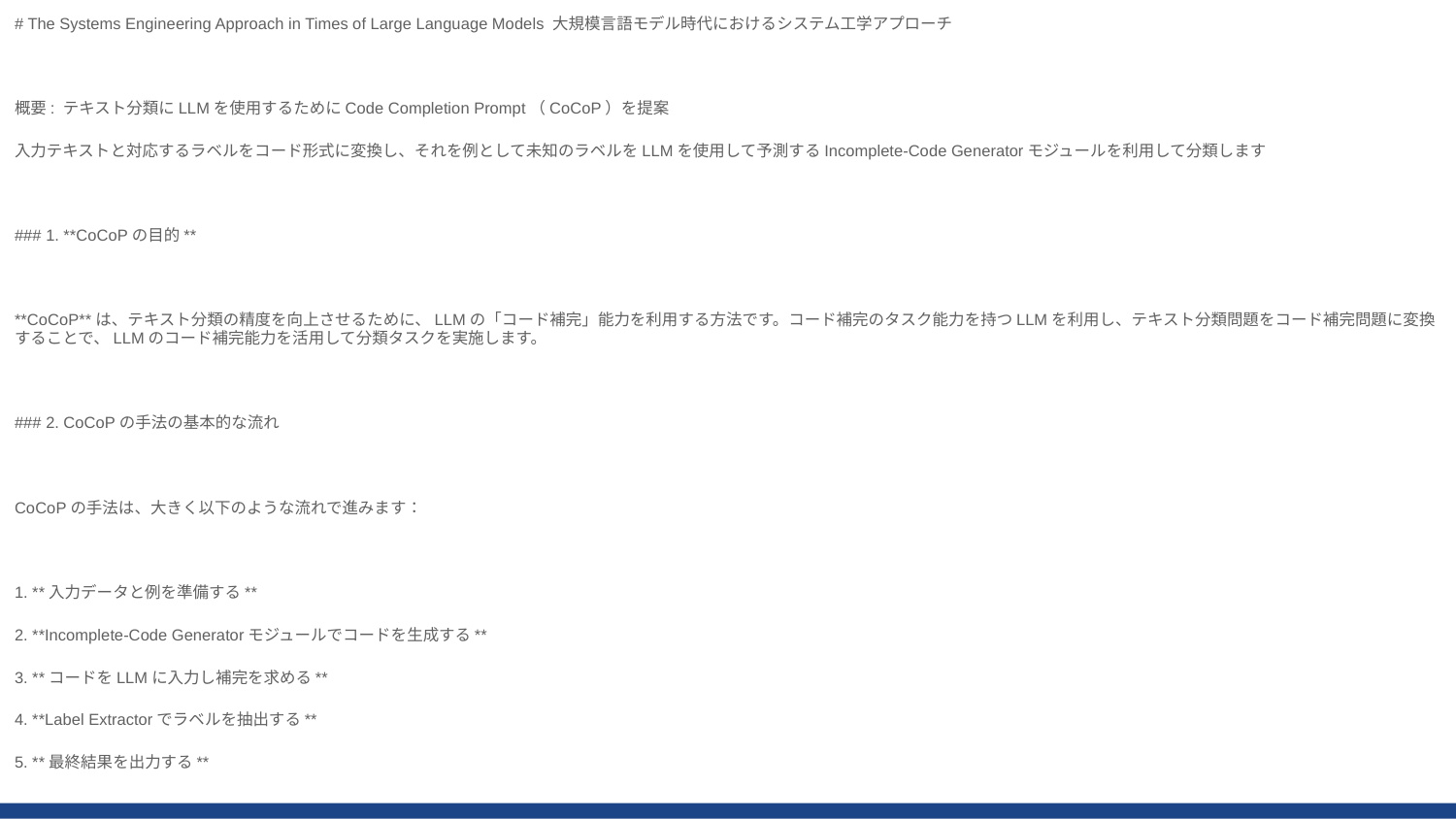

# The Systems Engineering Approach in Times of Large Language Models 大規模言語モデル時代におけるシステム工学アプローチ

概要: テキスト分類にLLMを使用するためにCode Completion Prompt（CoCoP）を提案
入力テキストと対応するラベルをコード形式に変換し、それを例として未知のラベルをLLMを使用して予測するIncomplete-Code Generatorモジュールを利用して分類します

### 1. **CoCoPの目的**

**CoCoP**は、テキスト分類の精度を向上させるために、LLMの「コード補完」能力を利用する方法です。コード補完のタスク能力を持つLLMを利用し、テキスト分類問題をコード補完問題に変換することで、LLMのコード補完能力を活用して分類タスクを実施します。

### 2. CoCoPの手法の基本的な流れ

CoCoPの手法は、大きく以下のような流れで進みます：

1. **入力データと例を準備する**
2. **Incomplete-Code Generatorモジュールでコードを生成する**
3. **コードをLLMに入力し補完を求める**
4. **Label Extractorでラベルを抽出する**
5. **最終結果を出力する**

### 3. ステップごとの詳細な説明

### ステップ 1: 入力データと例を準備する

- **入力データ（クエリ）**: 分類したいテキストデータを用意します。例えば、映画のレビューなどです。
- **例を準備する**: モデルが補完するための参考となる例を用意します。これらの例は、クエリとラベルのペアで構成されており、例えば「この映画は素晴らしかった（ポジティブ）」などが含まれます。
- **デモンストレーションとして利用**: これらの例は、few-shot学習の一部として、LLMに「参考として」与えられます。

### ステップ 2: Incomplete-Code Generatorモジュールでコードを生成する

- **Incomplete-Code Generatorの役割**:
    - クエリ（入力テキスト）と例（ラベル付きテキスト）を「コード形式」に変換します。
    - **コード形式の例**

```python
sentence1 = "The movie was terrible"
apply_sentence_sentiment(sentence1, NEGATIVE)
sentence2 = "The cinematography was beautiful and well thought out"
apply_sentence_sentiment(sentence2, POSITIVE)
sentence3 = "This is the best film I have ever watched"
apply_sentence_sentiment(sentence3, )
```

-
    - 上記のように、すべての例（sentence1, sentence2）にはラベルが付与され、分類したいクエリ（sentence3）にはラベルが未設定の状態です。
    - **関数呼び出しを使う**: `apply_sentence_sentiment`のような関数はラベルを示すために使われ、関数の名前や引数はユーザーが指定することも可能です。この関数名はタスクの内容を示すものであり、モデルの理解を助ける重要な要素となります。

### ステップ 3: コードをLLMに入力し補完を求める

- **LLMにコードを補完させる**:
    - 上記のような「未完のコード」をLLMに入力します。
    - LLMは、すでに与えられた例のパターンから「どのようにラベルをつけるか」を学習し、未完の関数呼び出し（例：`apply_sentence_sentiment(sentence3, )`）を補完します。
    - **補完例**

    ```python
    apply_sentence_sentiment(sentence3, POSITIVE)
    ```

-
    - LLMは、このようにクエリに対するラベルを予測し、関数を完成させます。このプロセスにより、テキストの分類が実現されます。

### ステップ 4: Label Extractorでラベルを抽出する

- **Label Extractorの役割**:
    - LLMによって生成された補完コードから、正しいラベル（POSITIVE、NEGATIVEなど）を取り出す役割を担います。
    - このモジュールは、例えば関数呼び出しの第2引数に追加されたラベルを抽出し、そのラベルを最終的な分類結果として出力します。
    - このようにして、モデルが補完したコードを分析し、クエリに対する適切なラベルを取得します。

### ステップ 5: 最終結果を出力する

- **分類結果の出力**:
    - Label Extractorから抽出したラベルが、クエリに対する最終的な分類結果としてユーザーに返されます。
    - この結果により、分類タスク（例：感情分析）が完了します。

### 4. 重要な特徴と応用

- **コード補完能力を活用**:
    - CoCoPは、LLMのコード補完能力を使って、自然な文章をラベル付けするという新しいアプローチを取っています。通常のテキスト分類ではないアプローチを使用することで、LLMの強みを最大限に引き出します。
- **モデルのスケーラビリティ**:
    - CoCoP手法は小型のコードモデル（7B、13B）でも、大型モデル（70B）と同等の精度を達成可能であり、リソースの少ない環境でも有用です。
- **few-shot学習との比較**:
    - CoCoPは、一般的なfew-shot学習よりも高精度を示す場合が多く、特にLLMがコードデータで事前学習されたものである場合にはその効果が顕著です。

### 5. まとめ

- **CoCoPの手法**は、テキスト分類タスクをコード補完タスクに変換することで、LLMの能力を最大限に引き出し、高精度な分類を行います。
- これにより、従来のテキスト分類アプローチに比べて、少ないモデルサイズでも高いパフォーマンスが期待でき、特にコードモデル（CodeLLaMAなど）と組み合わせることで効果的です。